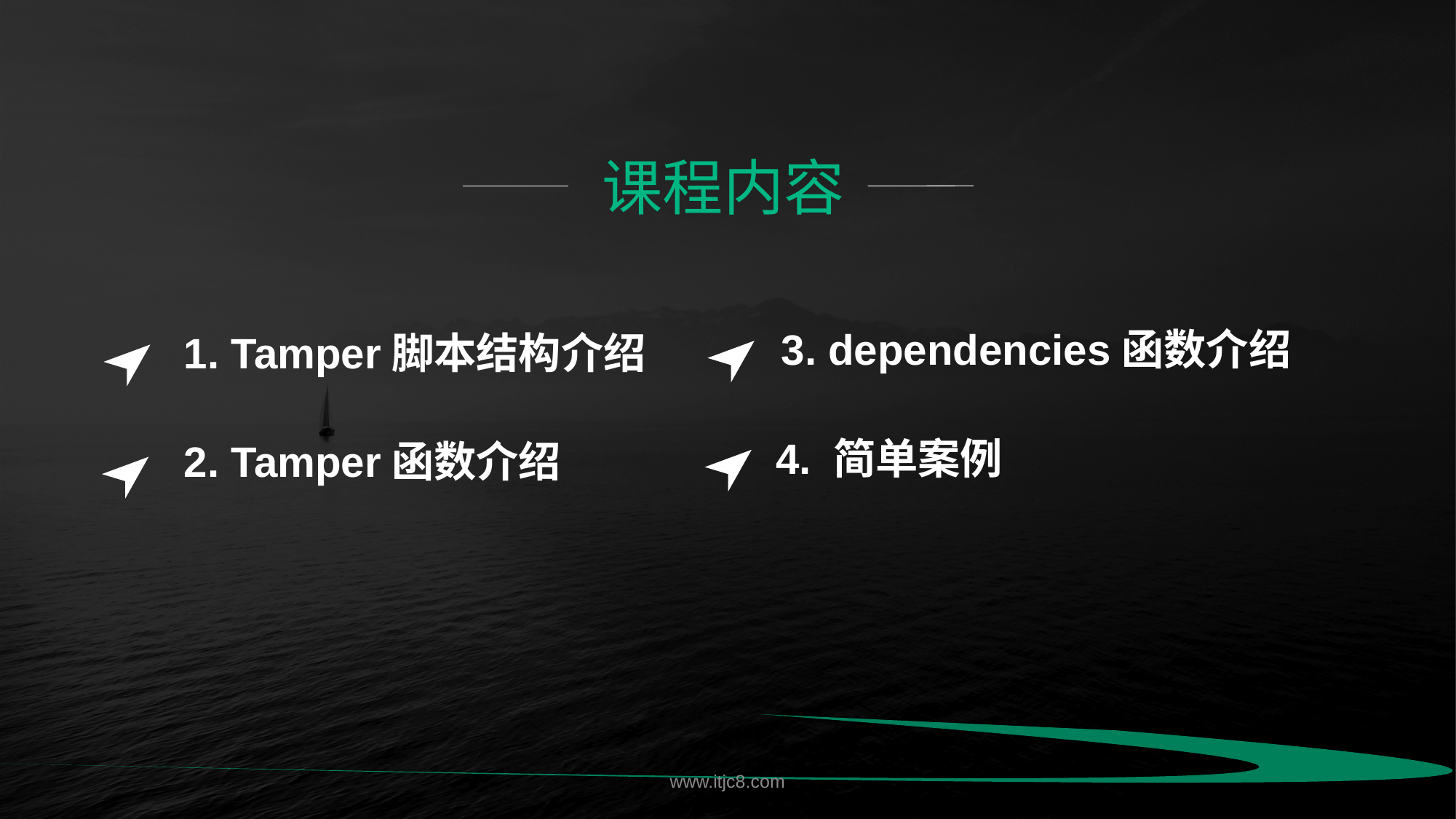

课程内容
3. dependencies函数介绍

4. 简单案例

1. Tamper脚本结构介绍

2. Tamper函数介绍

www.itjc8.com